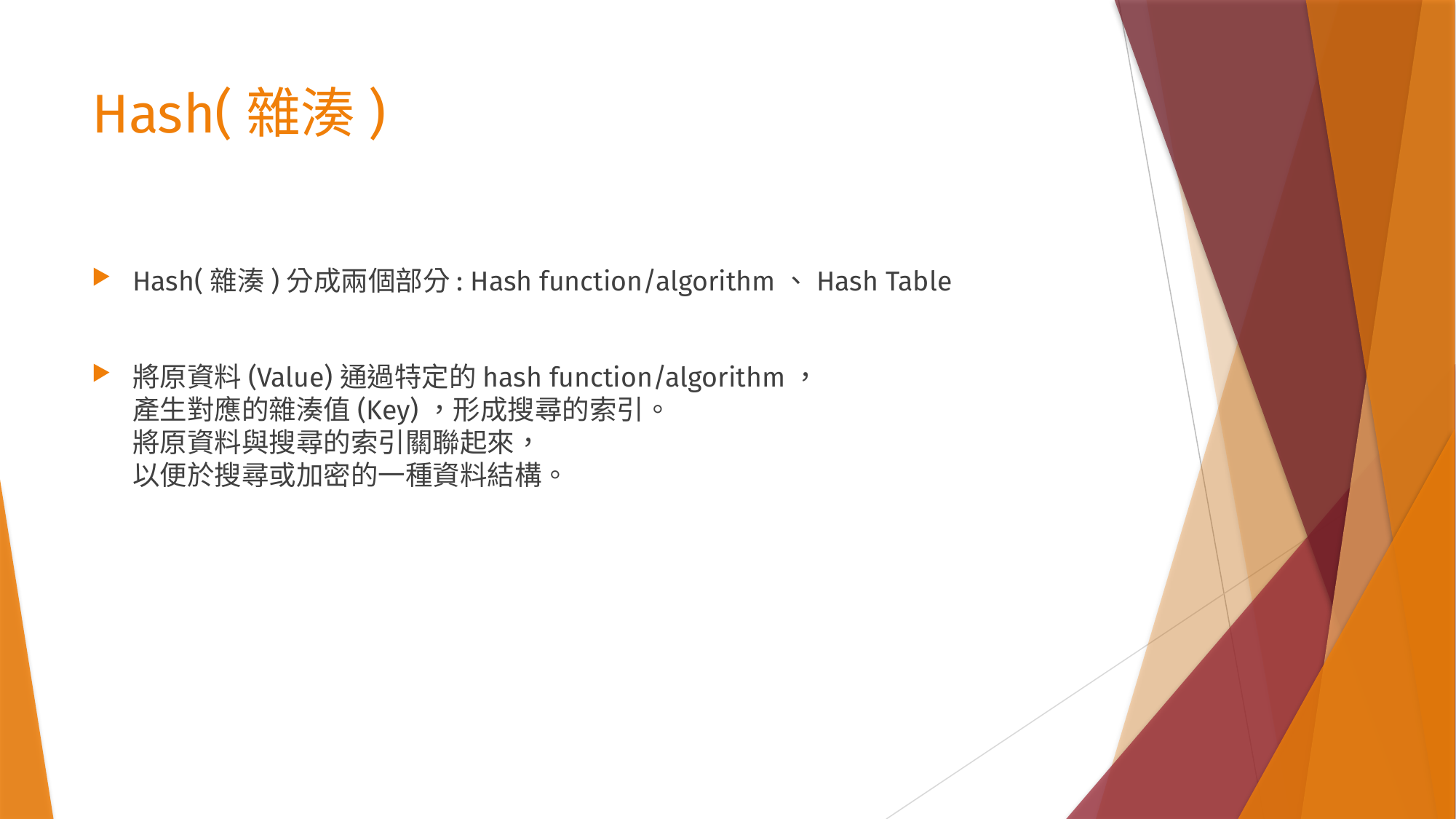

# Hash(雜湊)
Hash(雜湊)分成兩個部分: Hash function/algorithm、Hash Table

將原資料(Value)通過特定的hash function/algorithm，
產生對應的雜湊值(Key)，形成搜尋的索引。
將原資料與搜尋的索引關聯起來，
以便於搜尋或加密的一種資料結構。